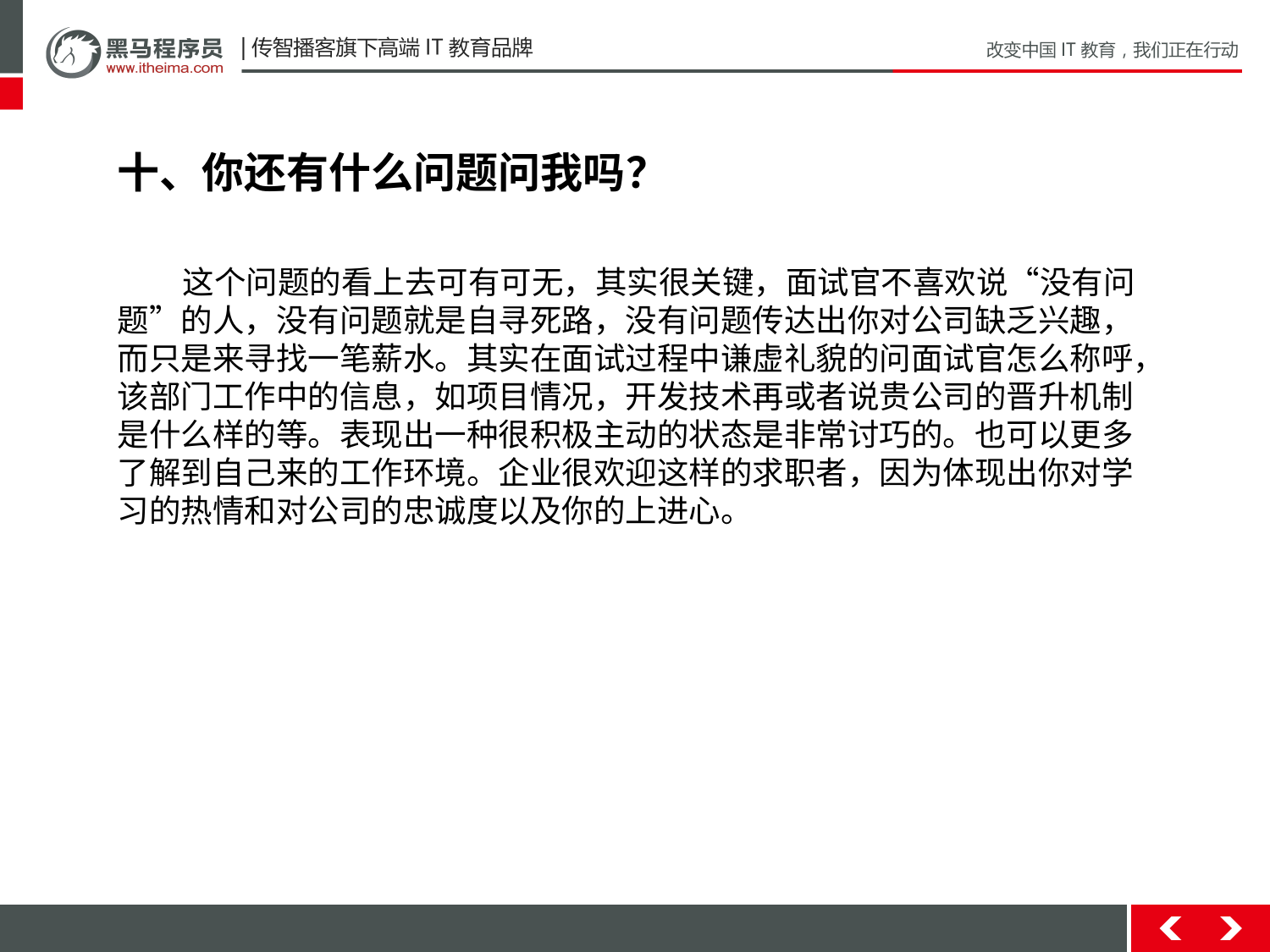

十、你还有什么问题问我吗？
        这个问题的看上去可有可无，其实很关键，面试官不喜欢说“没有问题”的人，没有问题就是自寻死路，没有问题传达出你对公司缺乏兴趣，而只是来寻找一笔薪水。其实在面试过程中谦虚礼貌的问面试官怎么称呼，该部门工作中的信息，如项目情况，开发技术再或者说贵公司的晋升机制是什么样的等。表现出一种很积极主动的状态是非常讨巧的。也可以更多了解到自己来的工作环境。企业很欢迎这样的求职者，因为体现出你对学习的热情和对公司的忠诚度以及你的上进心。